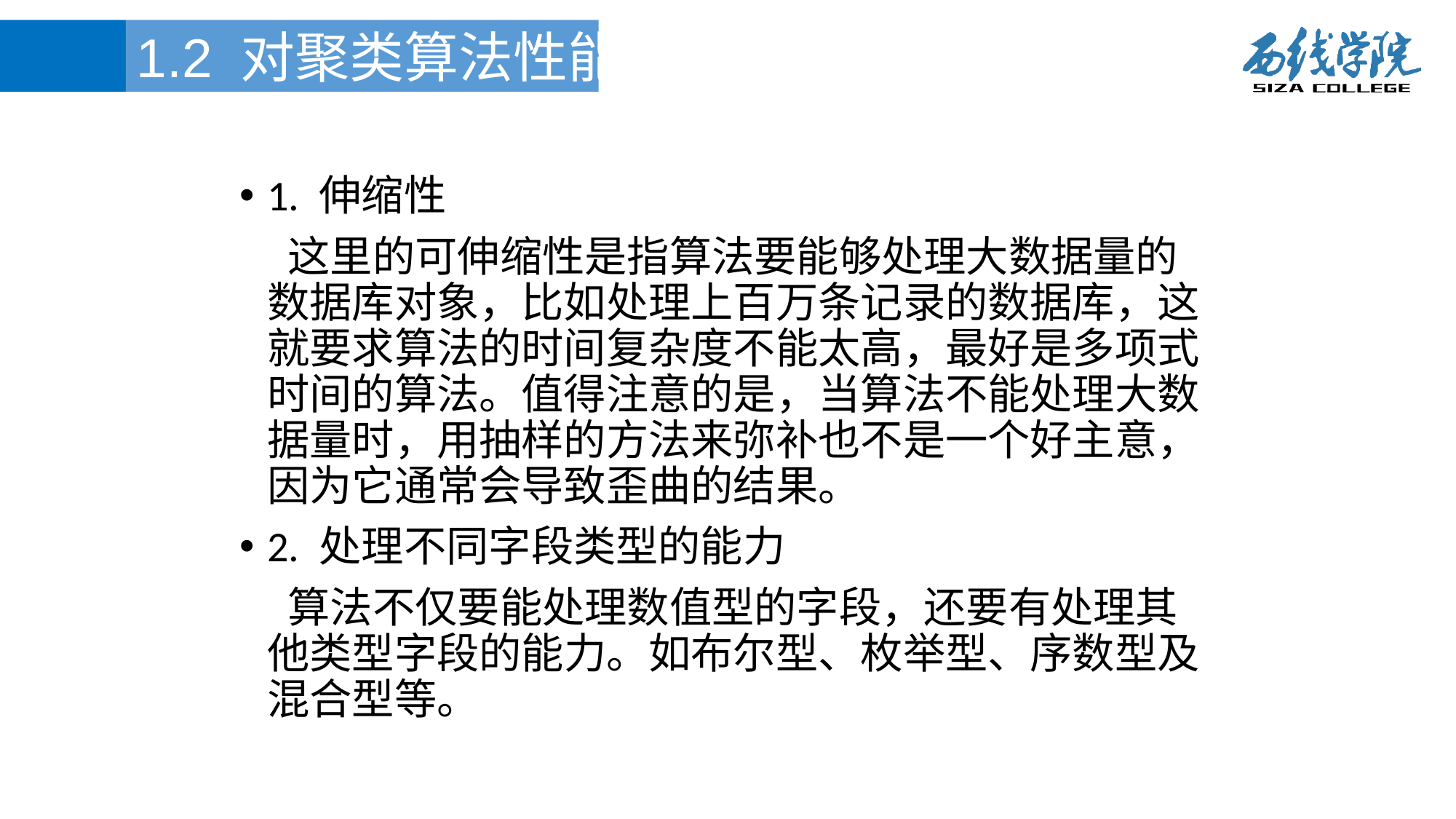

1.2 对聚类算法性能的要求
1. 伸缩性
    这里的可伸缩性是指算法要能够处理大数据量的数据库对象，比如处理上百万条记录的数据库，这就要求算法的时间复杂度不能太高，最好是多项式时间的算法。值得注意的是，当算法不能处理大数据量时，用抽样的方法来弥补也不是一个好主意，因为它通常会导致歪曲的结果。
2. 处理不同字段类型的能力
    算法不仅要能处理数值型的字段，还要有处理其他类型字段的能力。如布尔型、枚举型、序数型及混合型等。